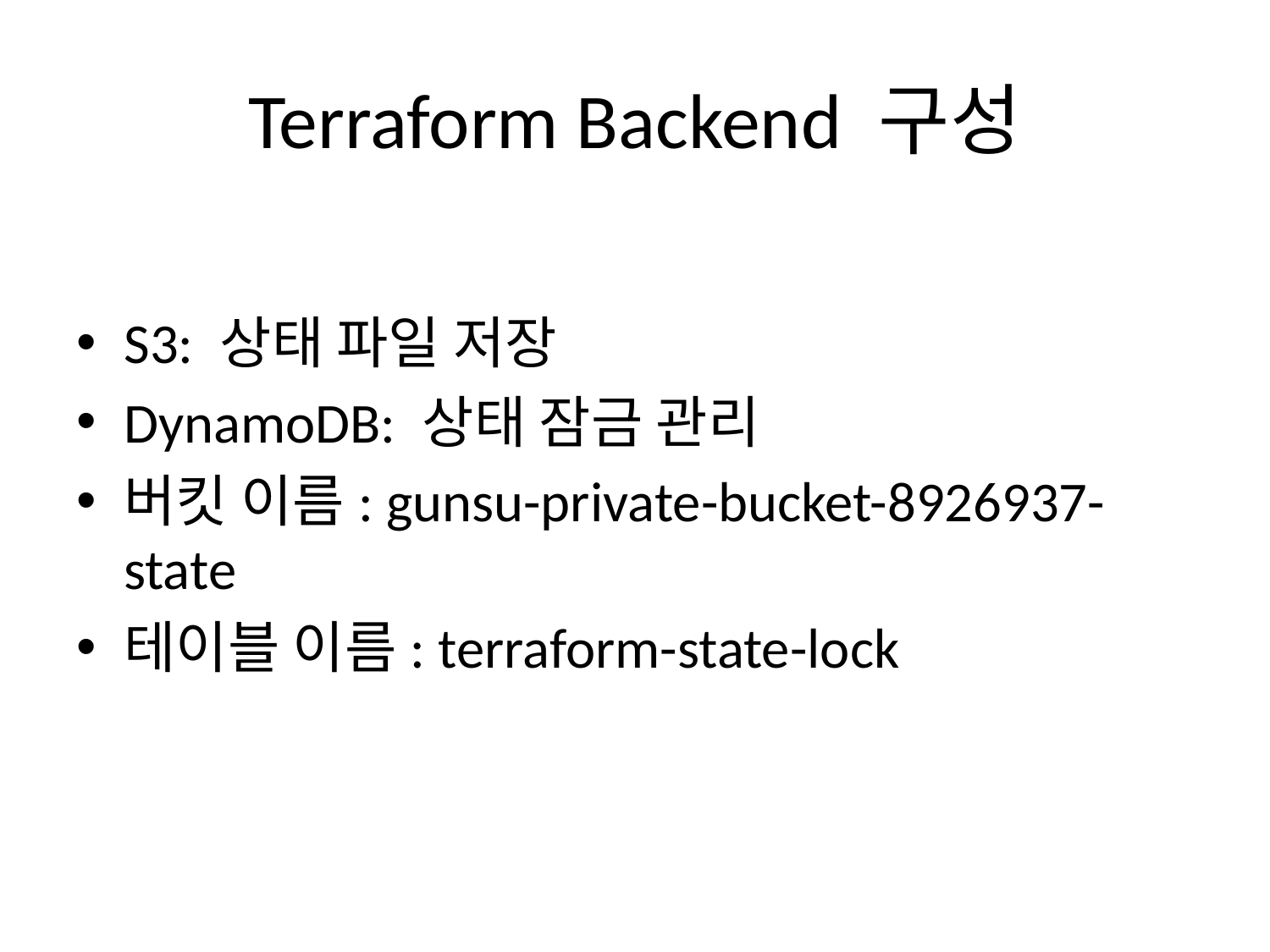

# Terraform Backend 구성

S3: 상태 파일 저장
DynamoDB: 상태 잠금 관리
버킷 이름: gunsu-private-bucket-8926937-state
테이블 이름: terraform-state-lock